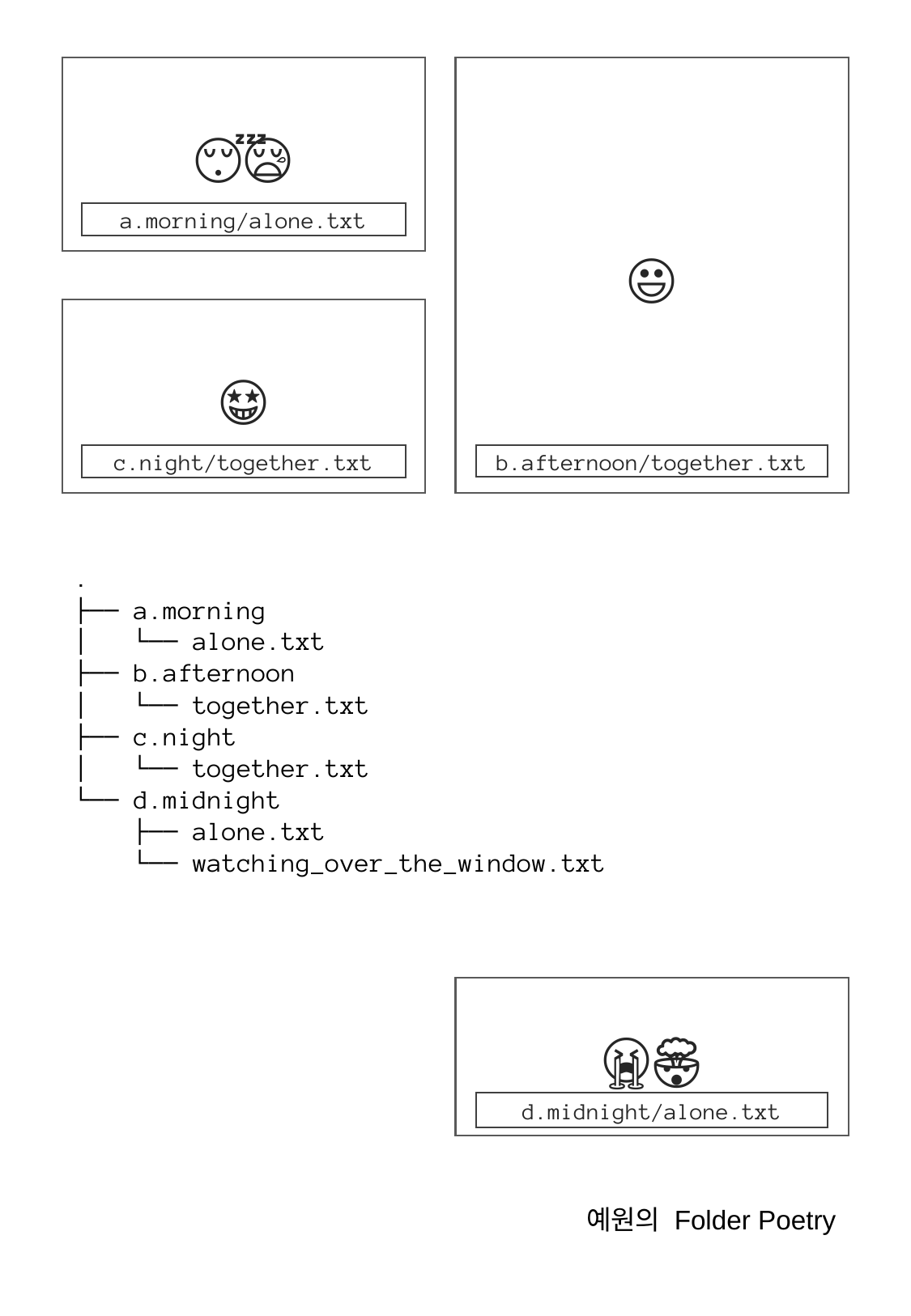

🥱😴😪
a.morning/alone.txt
😃
b.afternoon/together.txt
🤩🥳
c.night/together.txt
.
├── a.morning
│   └── alone.txt
├── b.afternoon
│   └── together.txt
├── c.night
│   └── together.txt
└── d.midnight
    ├── alone.txt
    └── watching_over_the_window.txt
😭🤯
d.midnight/alone.txt
# 예원의 Folder Poetry